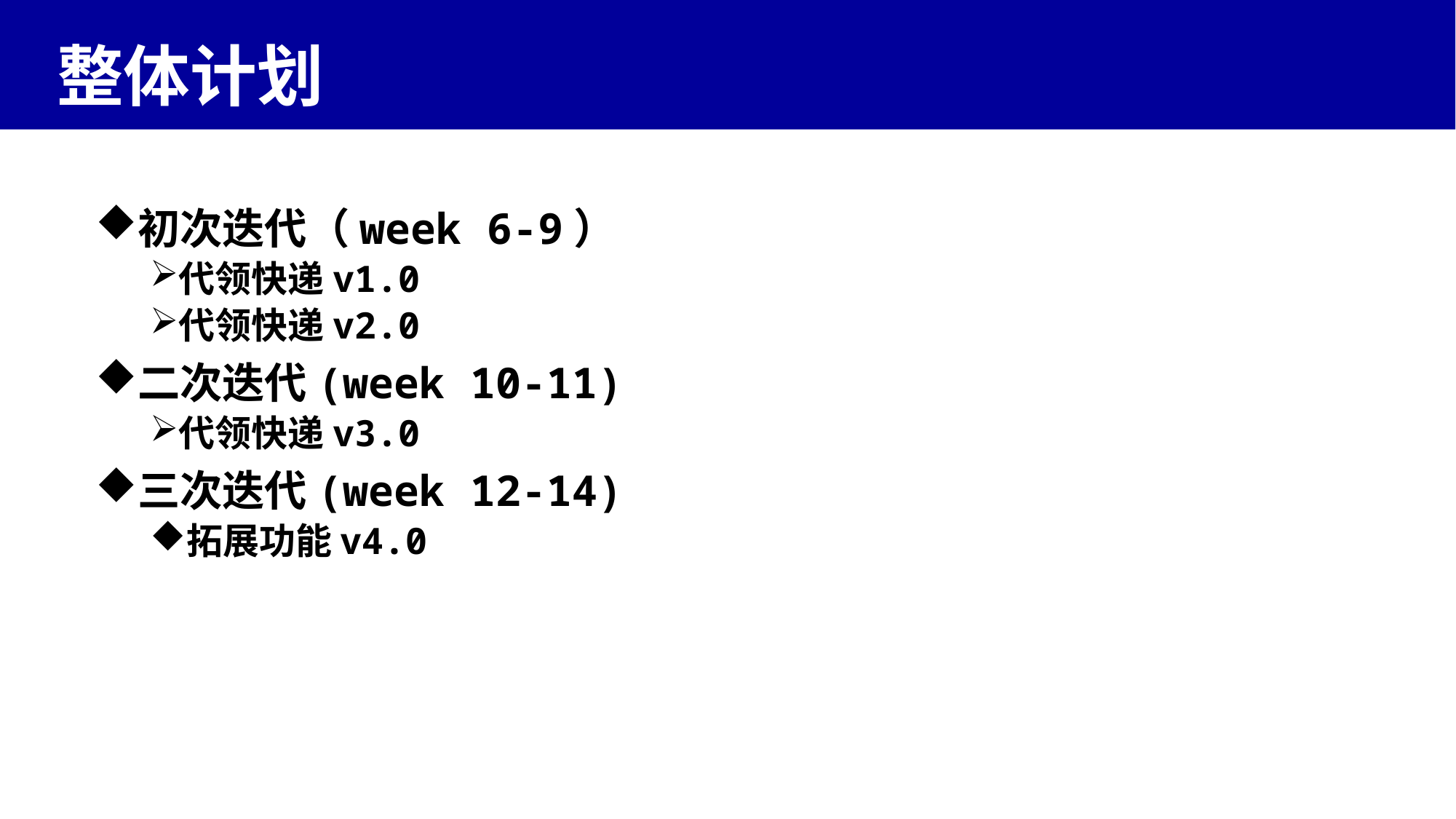

整体计划
初次迭代（week 6-9）
代领快递v1.0
代领快递v2.0
二次迭代(week 10-11)
代领快递v3.0
三次迭代(week 12-14)
拓展功能v4.0